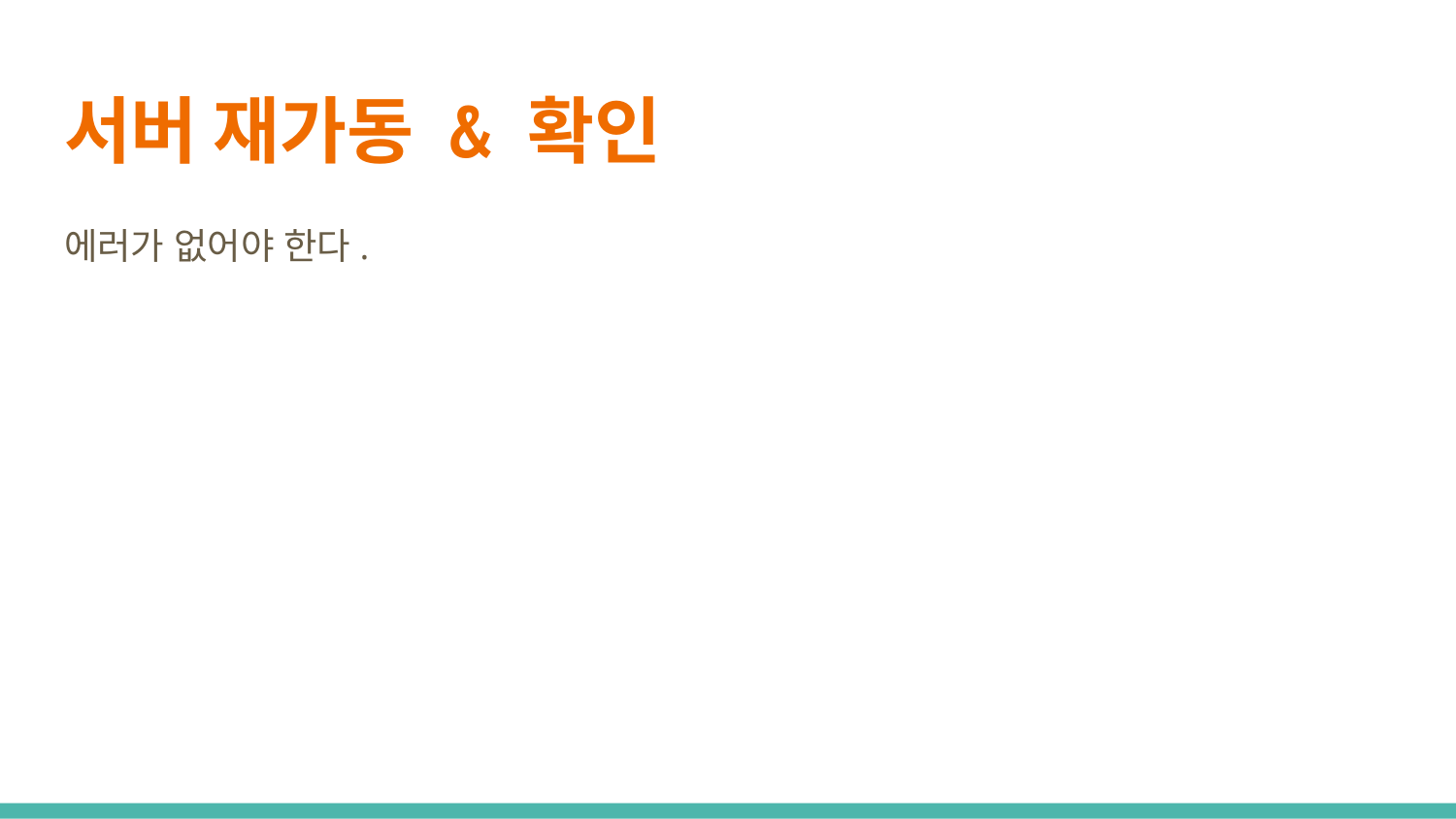

# 서버 재가동 & 확인
에러가 없어야 한다.